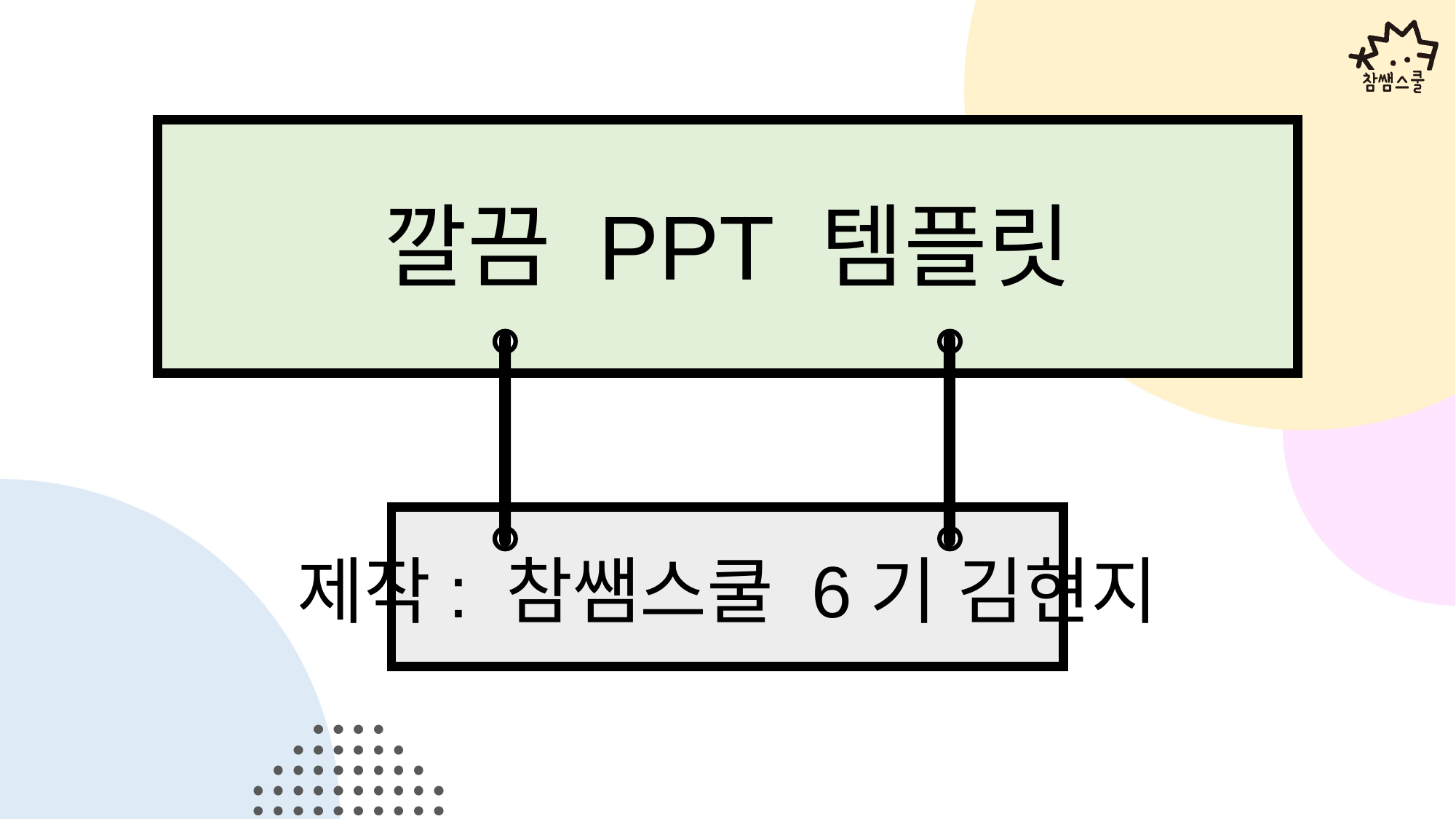

깔끔 PPT 템플릿

제작: 참쌤스쿨 6기 김현지